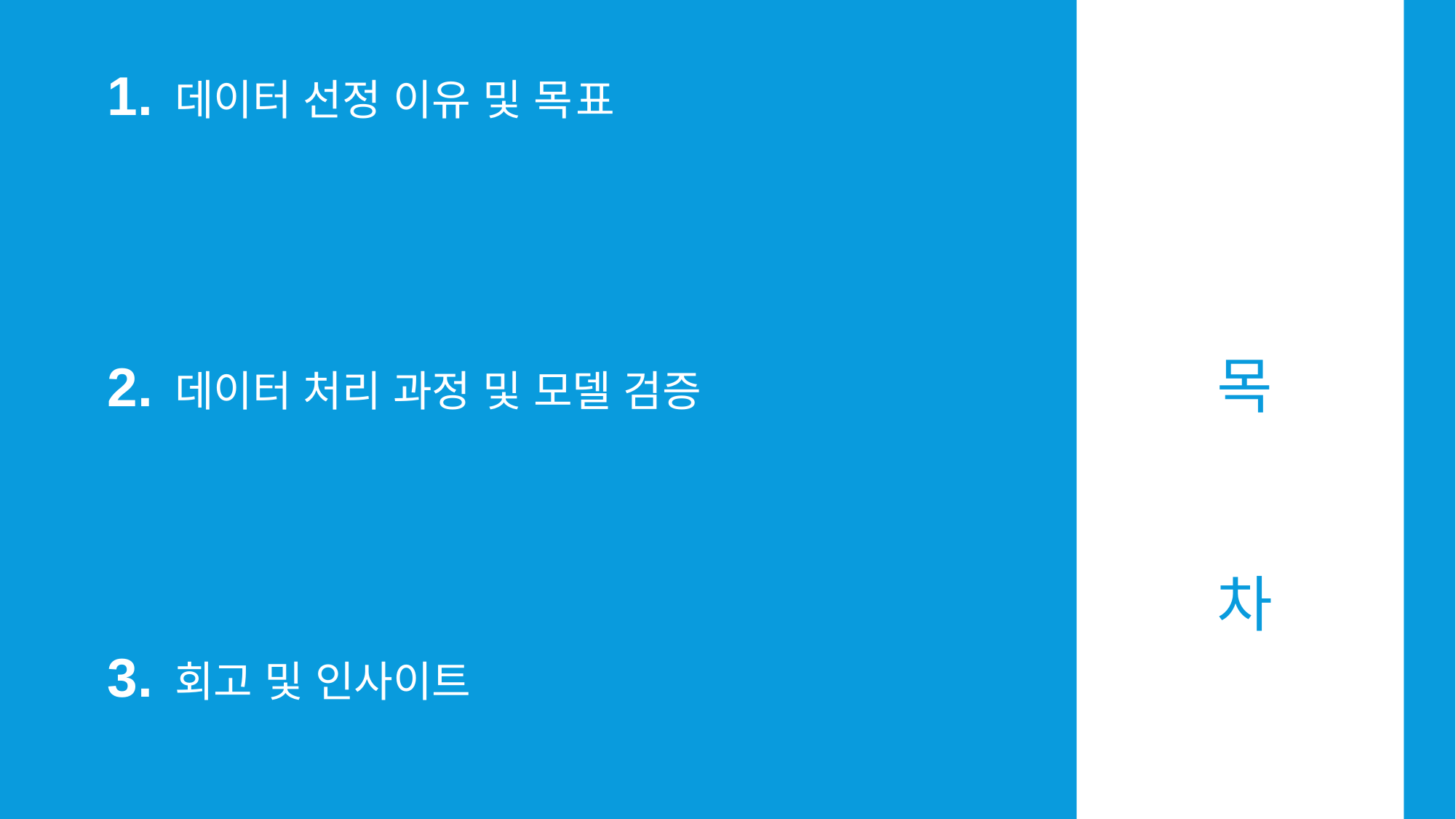

# 목		차
1. 데이터 선정 이유 및 목표
2. 데이터 처리 과정 및 모델 검증
3. 회고 및 인사이트